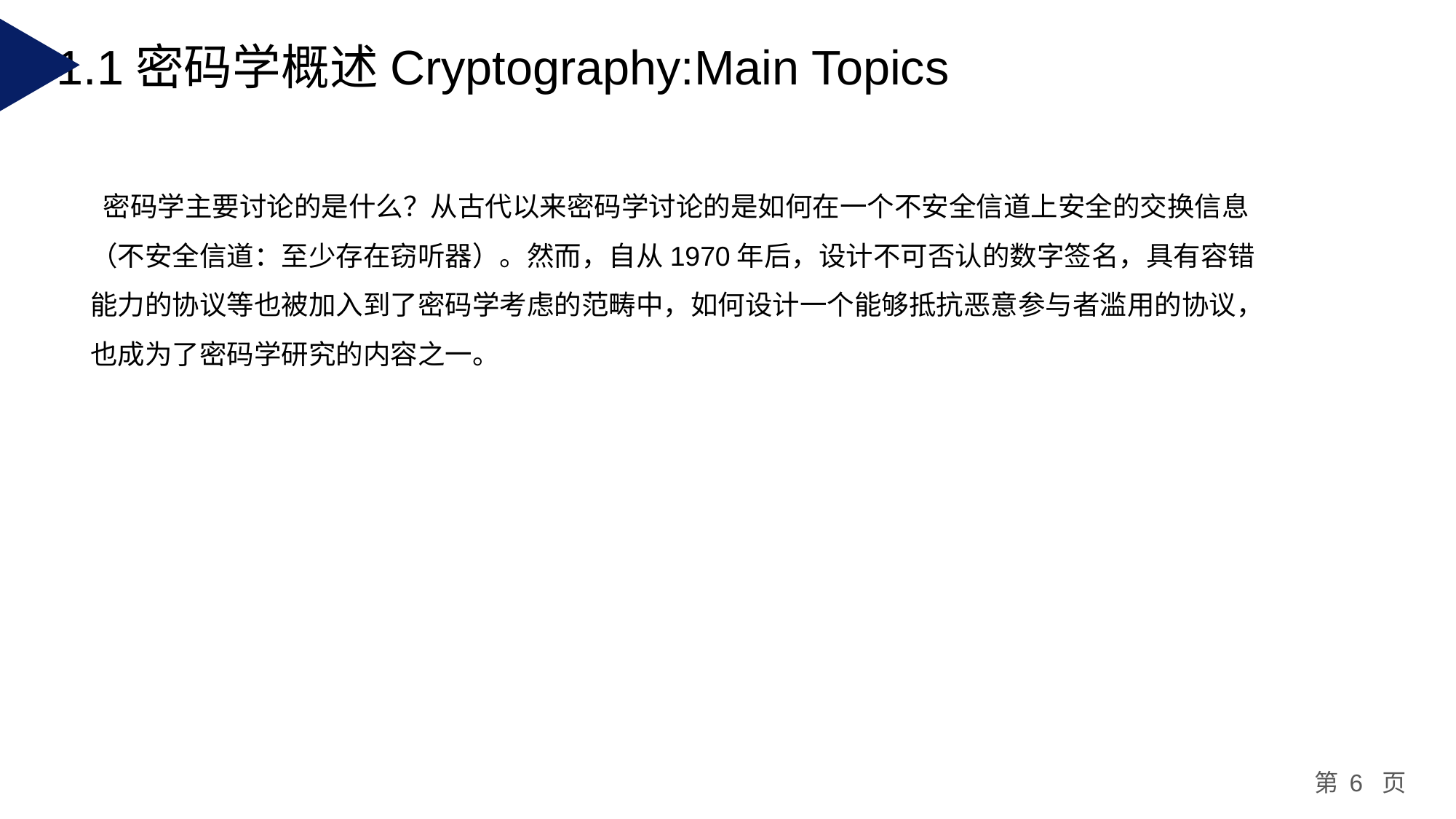

1.1密码学概述Cryptography:Main Topics
 密码学主要讨论的是什么？从古代以来密码学讨论的是如何在一个不安全信道上安全的交换信息（不安全信道：至少存在窃听器）。然而，自从1970年后，设计不可否认的数字签名，具有容错能力的协议等也被加入到了密码学考虑的范畴中，如何设计一个能够抵抗恶意参与者滥用的协议，也成为了密码学研究的内容之一。